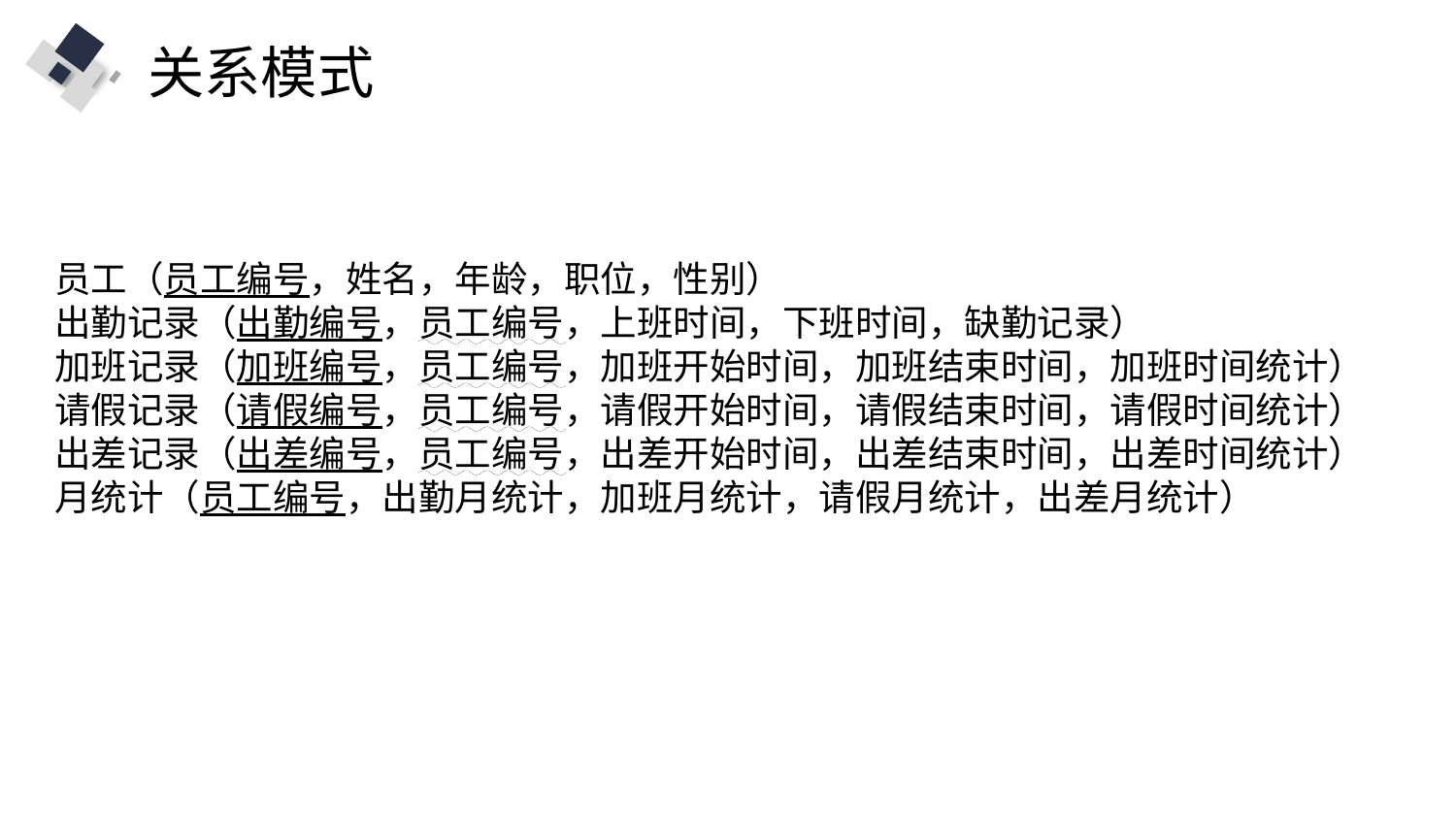

关系模式

员工（员工编号，姓名，年龄，职位，性别）出勤记录（出勤编号，员工编号，上班时间，下班时间，缺勤记录）加班记录（加班编号，员工编号，加班开始时间，加班结束时间，加班时间统计）请假记录（请假编号，员工编号，请假开始时间，请假结束时间，请假时间统计）出差记录（出差编号，员工编号，出差开始时间，出差结束时间，出差时间统计）月统计（员工编号，出勤月统计，加班月统计，请假月统计，出差月统计）